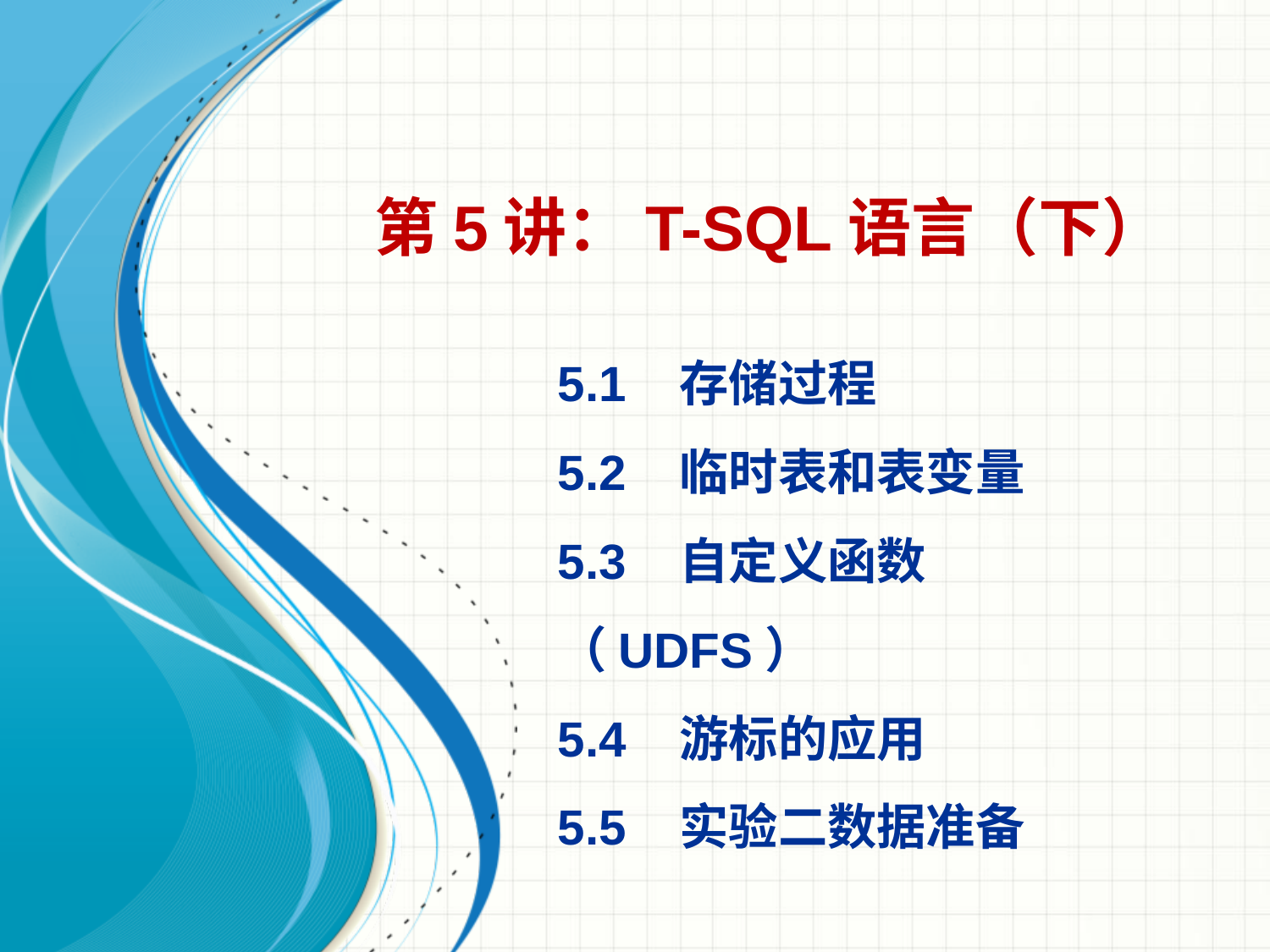

# 第5讲：T-SQL语言（下）
5.1   存储过程
5.2   临时表和表变量
5.3   自定义函数（UDFs）
5.4   游标的应用
5.5   实验二数据准备